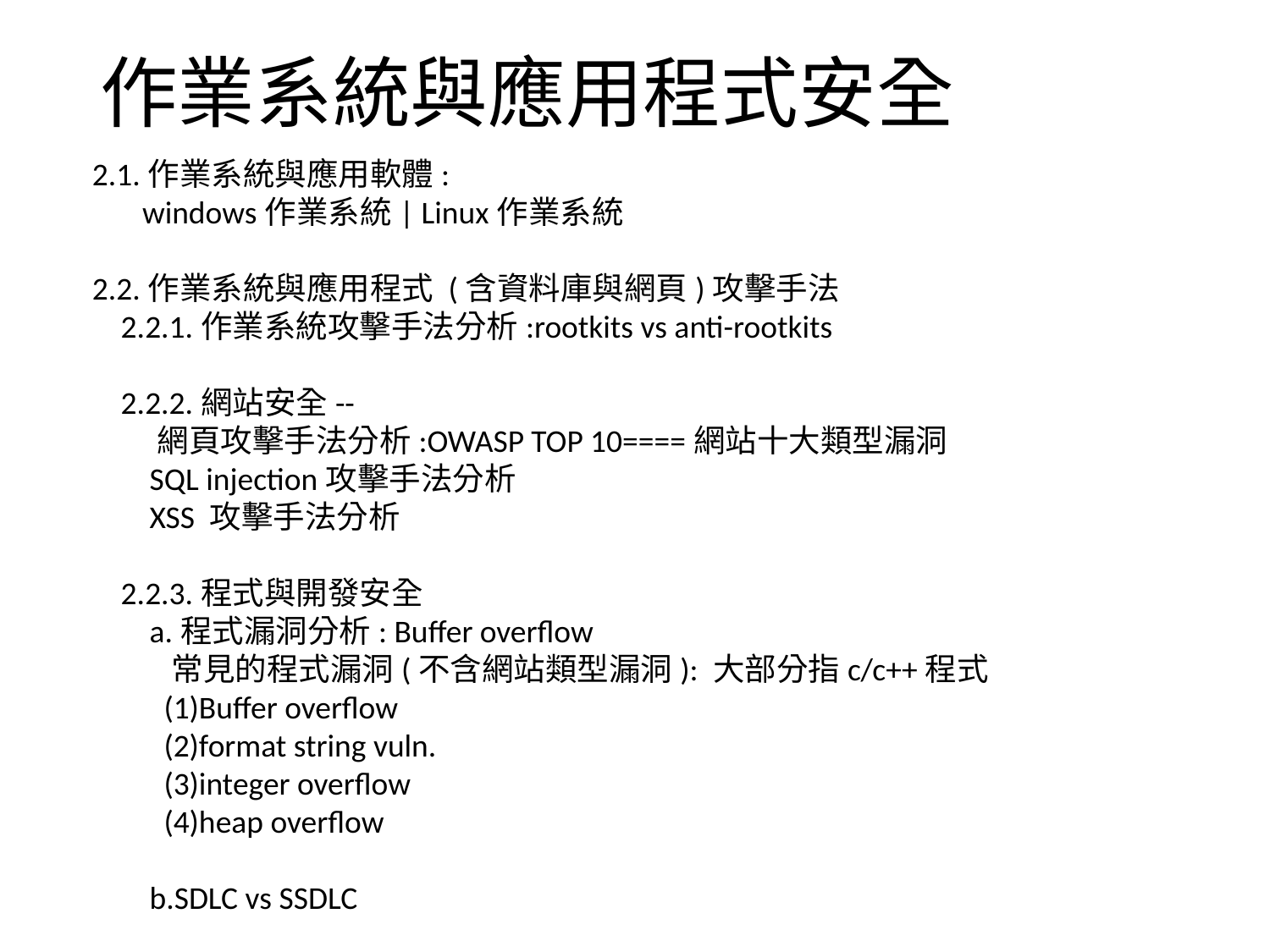

# 作業系統與應用程式安全
2.1.作業系統與應用軟體:
       windows作業系統| Linux作業系統

2.2.作業系統與應用程式 (含資料庫與網頁)攻擊手法
    2.2.1.作業系統攻擊手法分析:rootkits vs anti-rootkits

    2.2.2.網站安全--
        網頁攻擊手法分析:OWASP TOP 10====網站十大類型漏洞
        SQL injection攻擊手法分析
        XSS 攻擊手法分析

    2.2.3.程式與開發安全
        a.程式漏洞分析: Buffer overflow
          常見的程式漏洞(不含網站類型漏洞): 大部分指c/c++程式
          (1)Buffer overflow
          (2)format string vuln.
          (3)integer overflow
          (4)heap overflow

        b.SDLC vs SSDLC